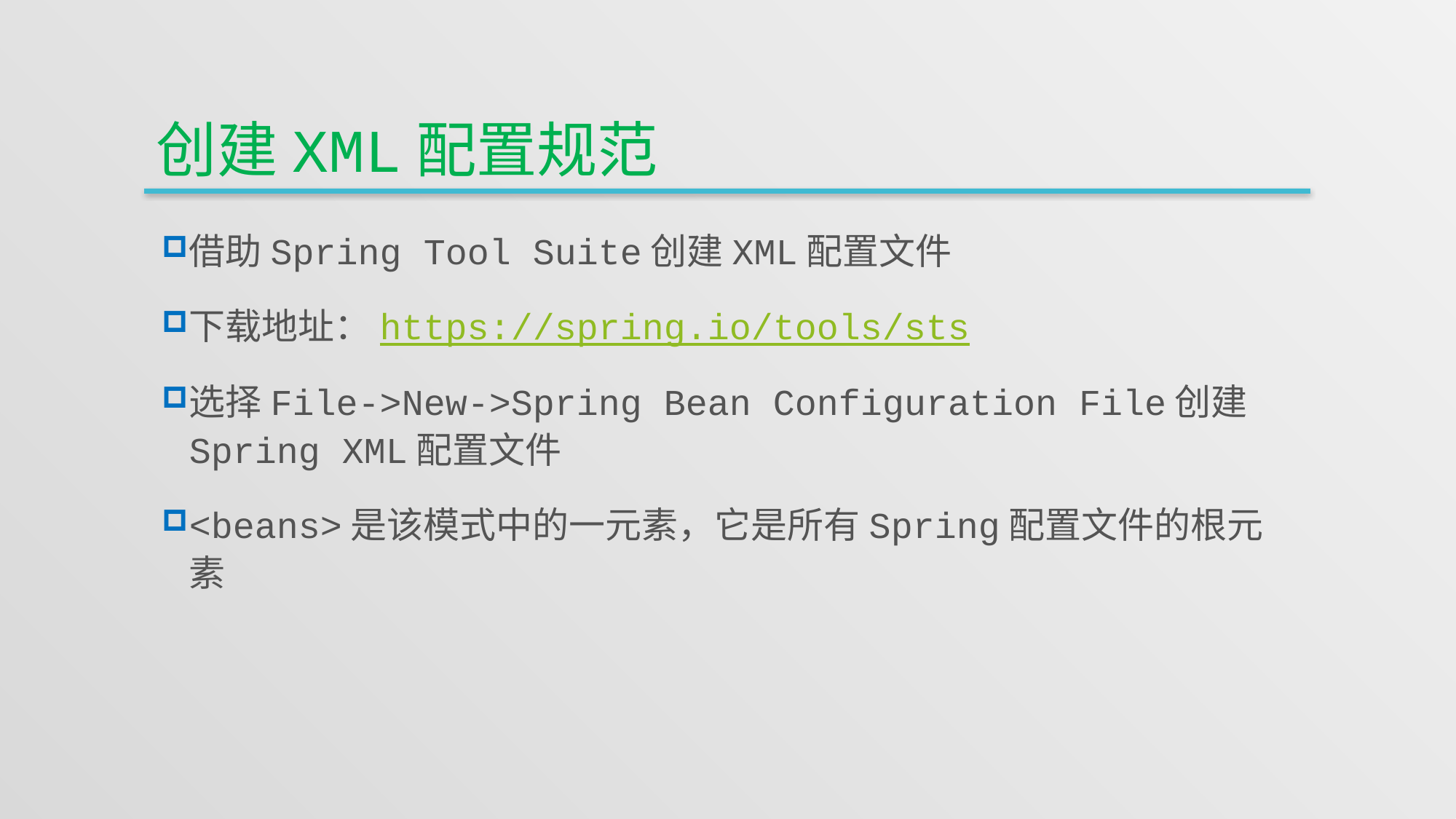

# 创建xml配置规范
借助Spring Tool Suite创建XML配置文件
下载地址：https://spring.io/tools/sts
选择File->New->Spring Bean Configuration File创建Spring XML配置文件
<beans>是该模式中的一元素，它是所有Spring配置文件的根元素